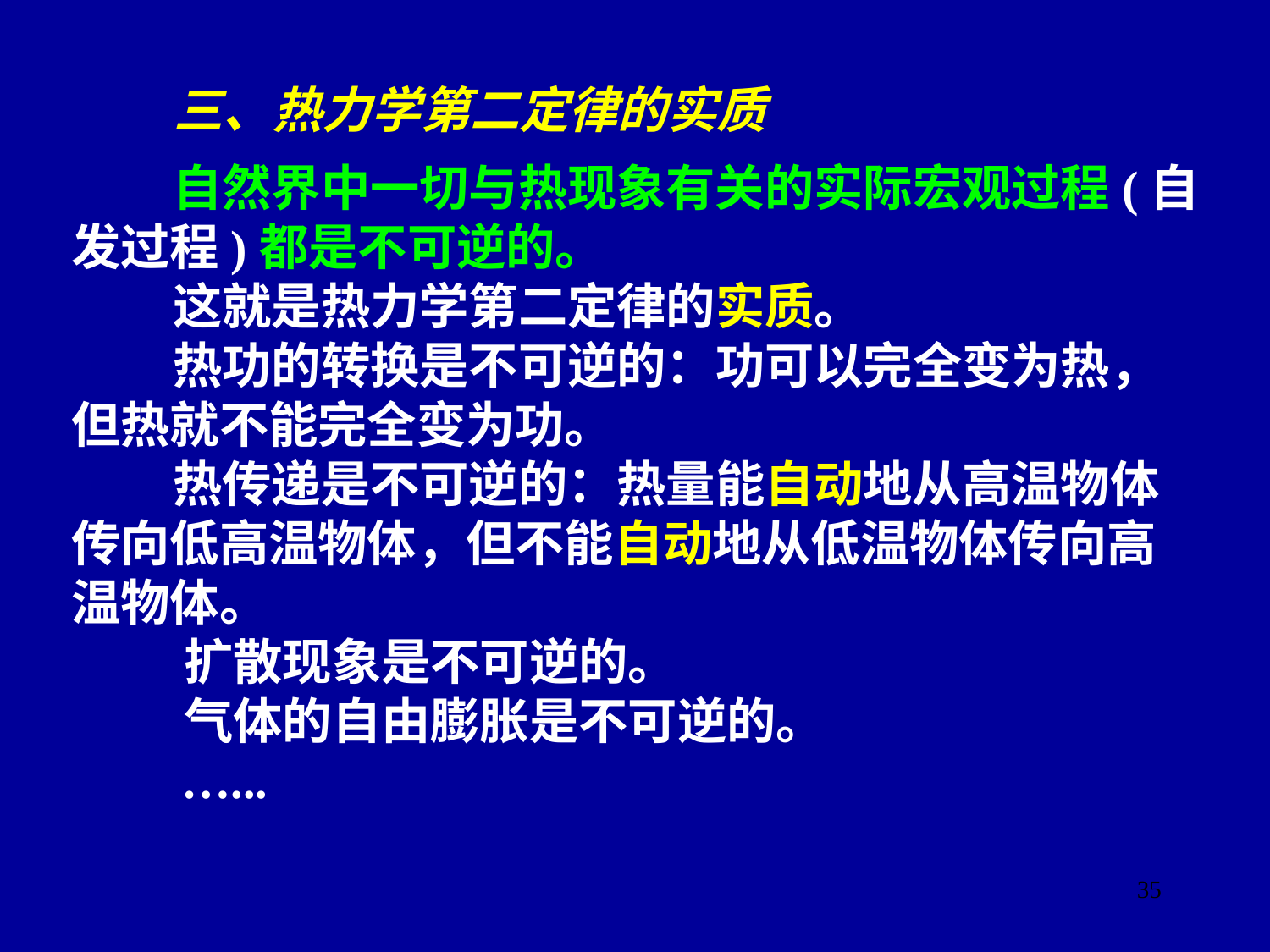

三、热力学第二定律的实质
        自然界中一切与热现象有关的实际宏观过程(自发过程)都是不可逆的。
        这就是热力学第二定律的实质。
        热功的转换是不可逆的：功可以完全变为热，但热就不能完全变为功。
        热传递是不可逆的：热量能自动地从高温物体传向低高温物体，但不能自动地从低温物体传向高温物体。
         扩散现象是不可逆的。
         气体的自由膨胀是不可逆的。
         …...
35